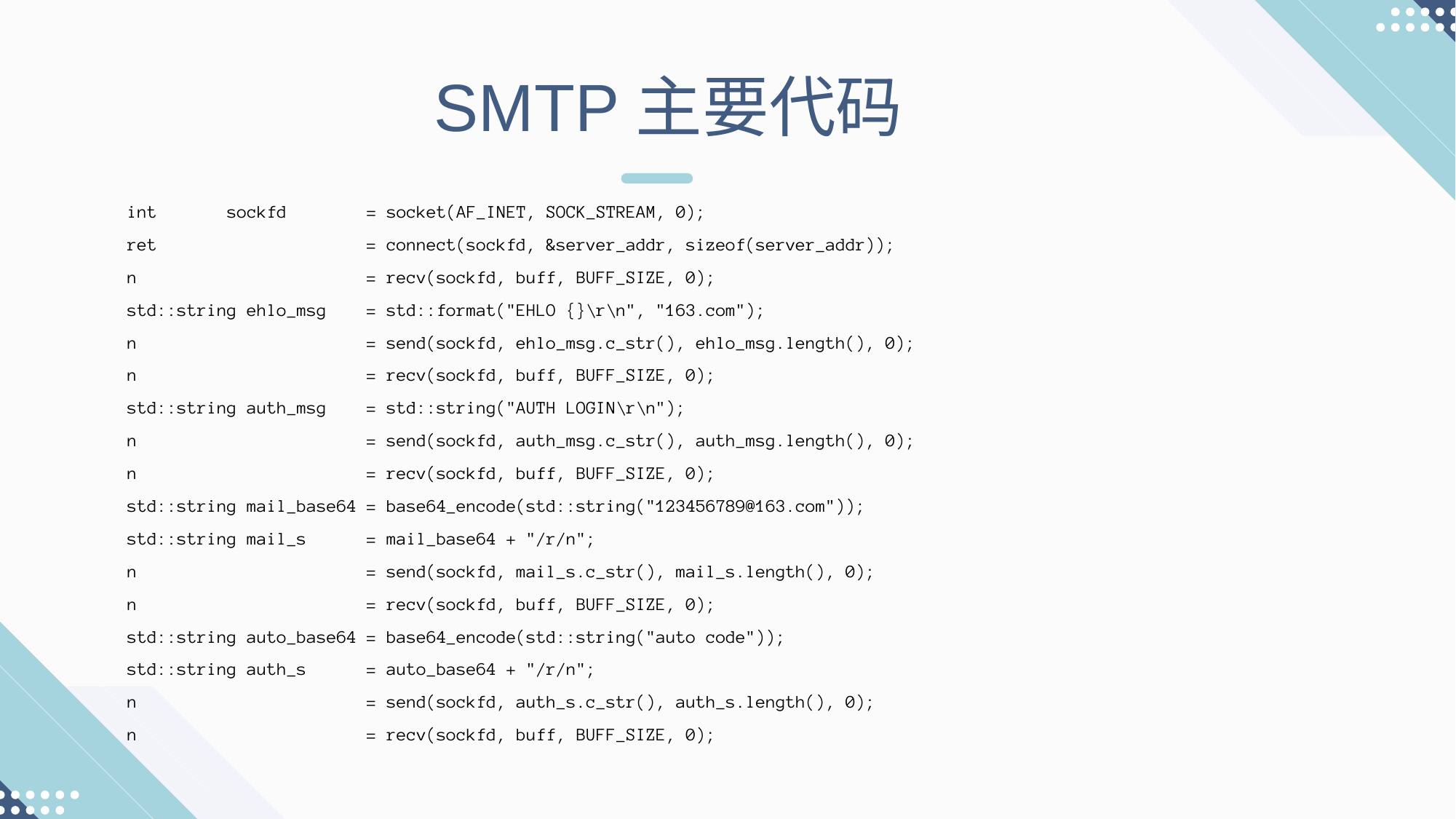

SMTP主要代码

    int       sockfd        = socket(AF_INET, SOCK_STREAM, 0);
    ret                     = connect(sockfd, &server_addr, sizeof(server_addr));
    n                       = recv(sockfd, buff, BUFF_SIZE, 0);
    std::string ehlo_msg    = std::format("EHLO {}\r\n", "163.com");
    n                       = send(sockfd, ehlo_msg.c_str(), ehlo_msg.length(), 0);
    n                       = recv(sockfd, buff, BUFF_SIZE, 0);
    std::string auth_msg    = std::string("AUTH LOGIN\r\n");
    n                       = send(sockfd, auth_msg.c_str(), auth_msg.length(), 0);
    n                       = recv(sockfd, buff, BUFF_SIZE, 0);
    std::string mail_base64 = base64_encode(std::string("123456789@163.com"));
    std::string mail_s      = mail_base64 + "/r/n";
    n                       = send(sockfd, mail_s.c_str(), mail_s.length(), 0);
    n                       = recv(sockfd, buff, BUFF_SIZE, 0);
    std::string auto_base64 = base64_encode(std::string("auto code"));
    std::string auth_s      = auto_base64 + "/r/n";
    n                       = send(sockfd, auth_s.c_str(), auth_s.length(), 0);
    n                       = recv(sockfd, buff, BUFF_SIZE, 0);